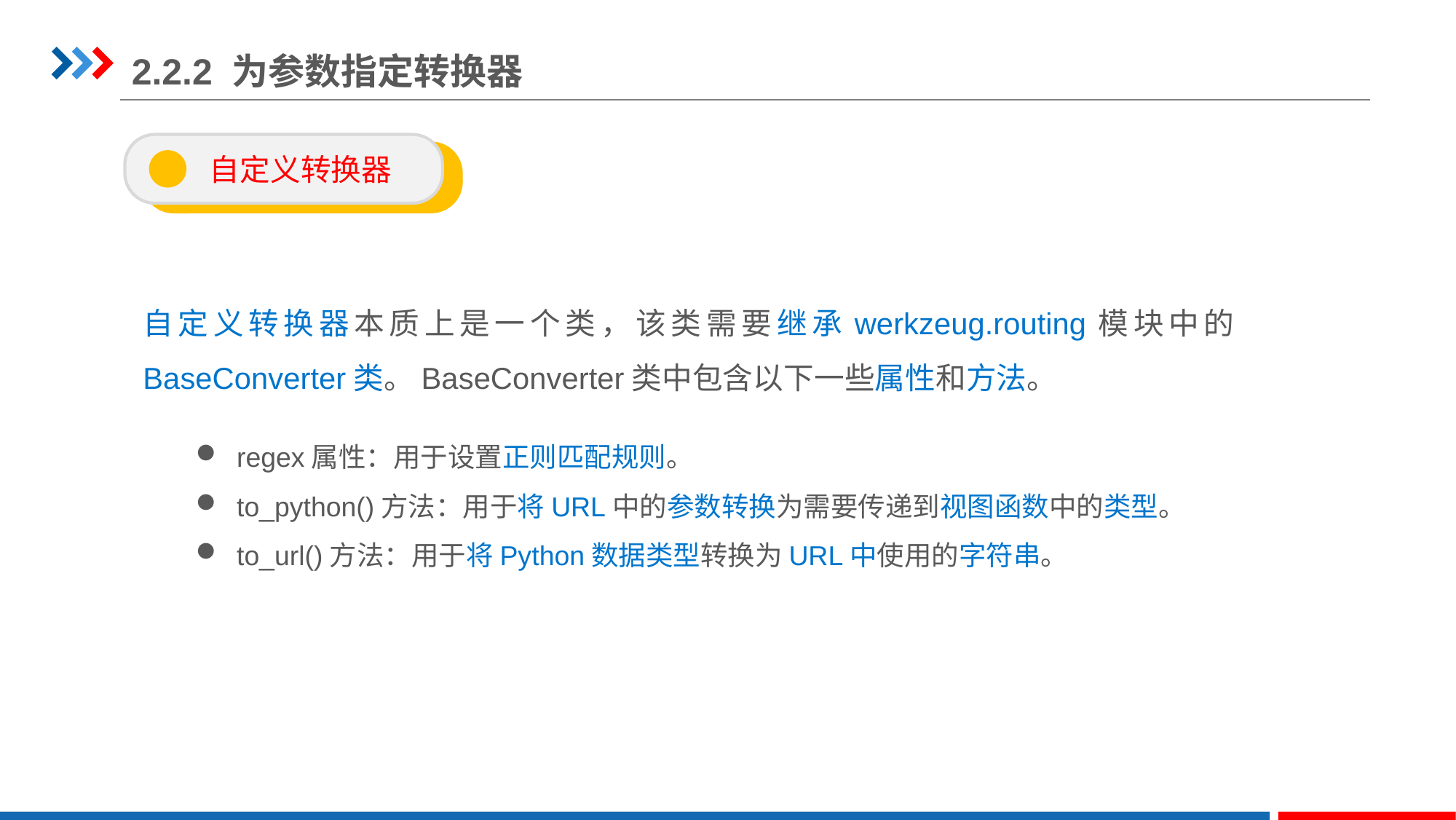

2.2.2 为参数指定转换器
    自定义转换器

自定义转换器本质上是一个类，该类需要继承werkzeug.routing模块中的BaseConverter类。BaseConverter类中包含以下一些属性和方法。
regex属性：用于设置正则匹配规则。
to_python()方法：用于将URL中的参数转换为需要传递到视图函数中的类型。
to_url()方法：用于将Python数据类型转换为URL中使用的字符串。